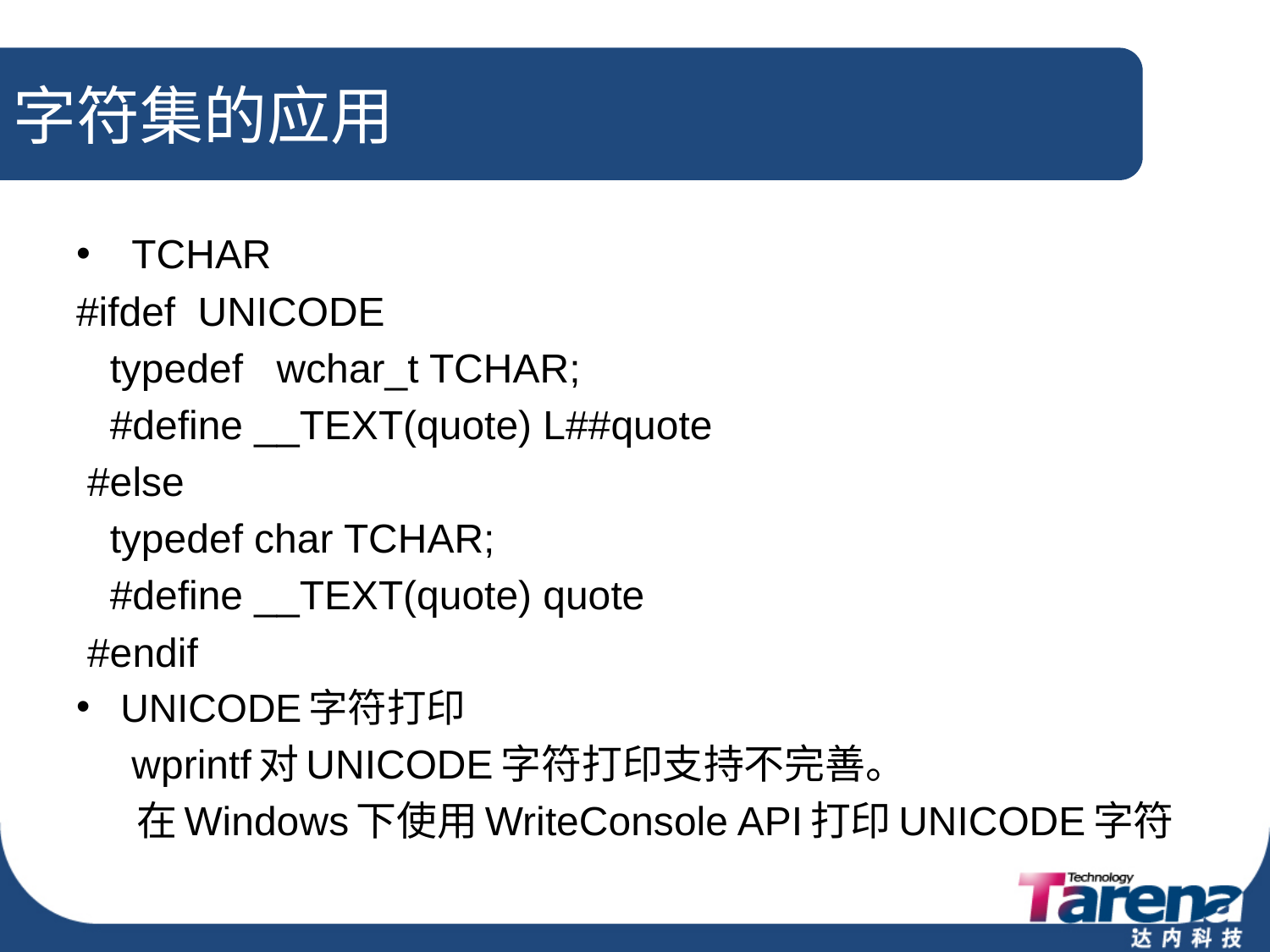

# 字符集的应用
 TCHAR
#ifdef  UNICODE
   typedef   wchar_t TCHAR;
   #define __TEXT(quote) L##quote
 #else
   typedef char TCHAR;
   #define __TEXT(quote) quote
 #endif
UNICODE字符打印
	 wprintf对UNICODE字符打印支持不完善。
	 在Windows下使用WriteConsole API打印UNICODE字符